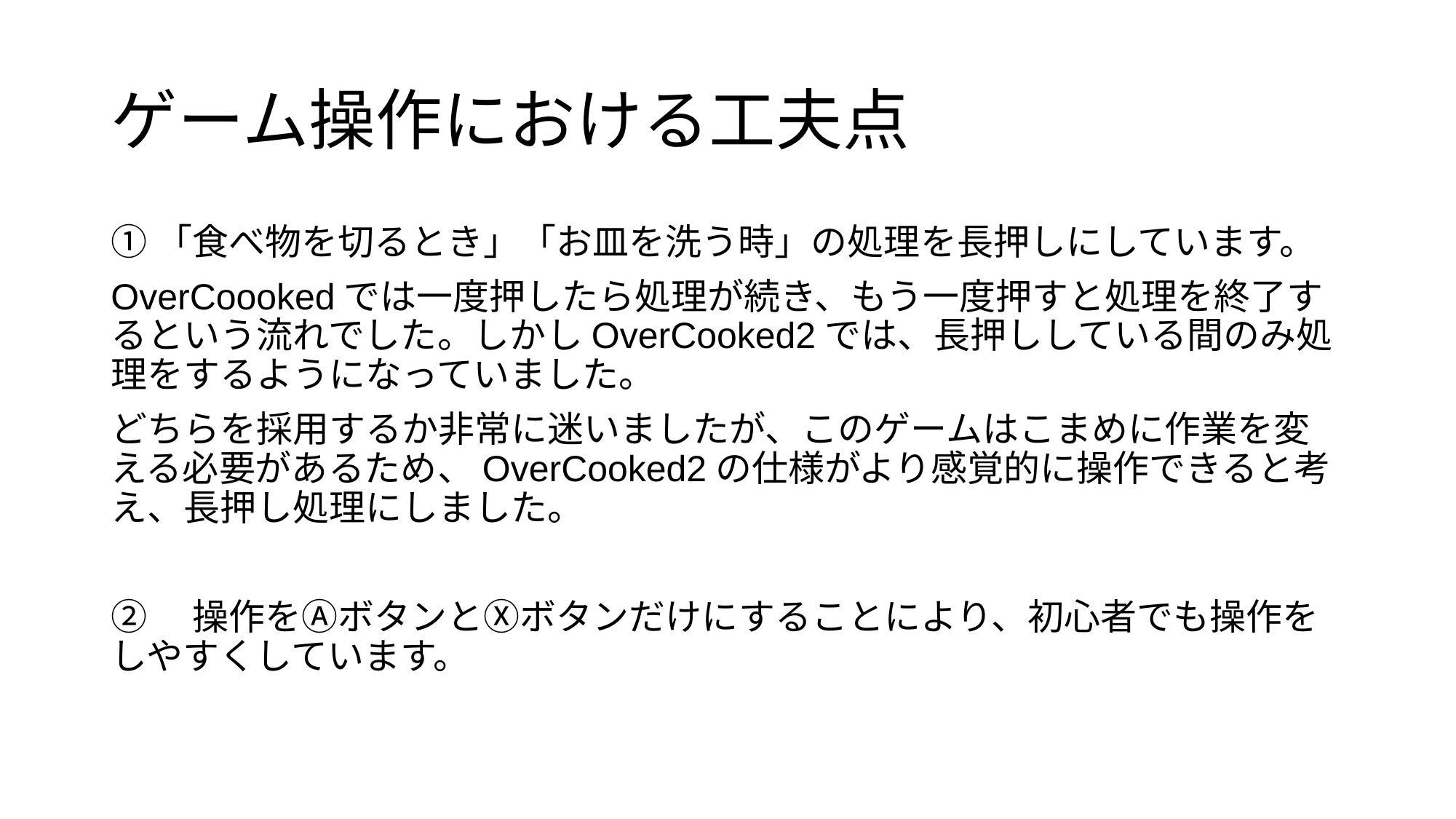

# ゲーム操作における工夫点
①「食べ物を切るとき」「お皿を洗う時」の処理を長押しにしています。
OverCoookedでは一度押したら処理が続き、もう一度押すと処理を終了するという流れでした。しかしOverCooked2では、長押ししている間のみ処理をするようになっていました。
どちらを採用するか非常に迷いましたが、このゲームはこまめに作業を変える必要があるため、OverCooked2の仕様がより感覚的に操作できると考え、長押し処理にしました。

②　操作をⒶボタンとⓍボタンだけにすることにより、初心者でも操作をしやすくしています。